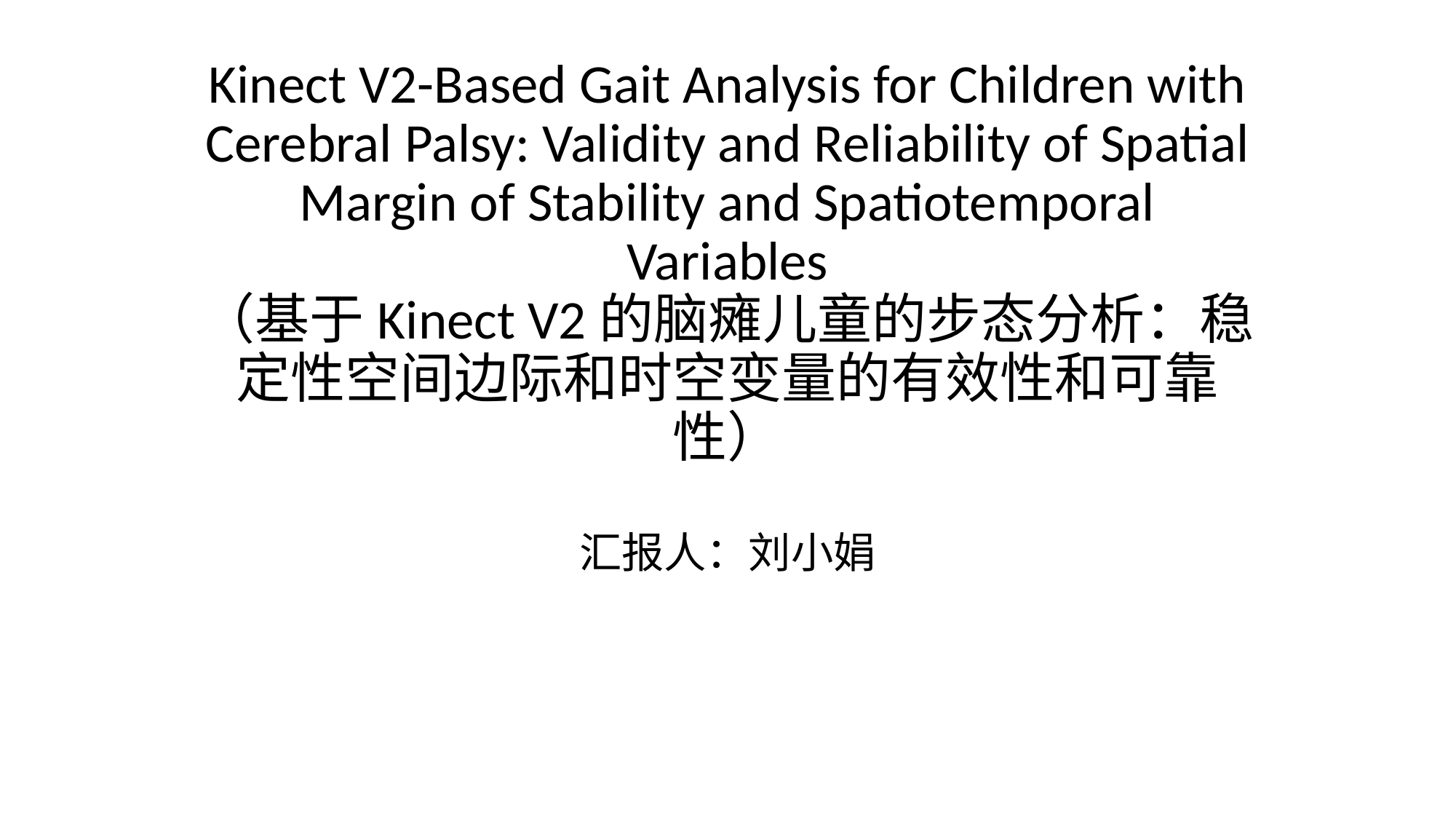

# Kinect V2-Based Gait Analysis for Children with Cerebral Palsy: Validity and Reliability of Spatial Margin of Stability and Spatiotemporal Variables （基于Kinect V2的脑瘫儿童的步态分析：稳定性空间边际和时空变量的有效性和可靠性）
汇报人：刘小娟